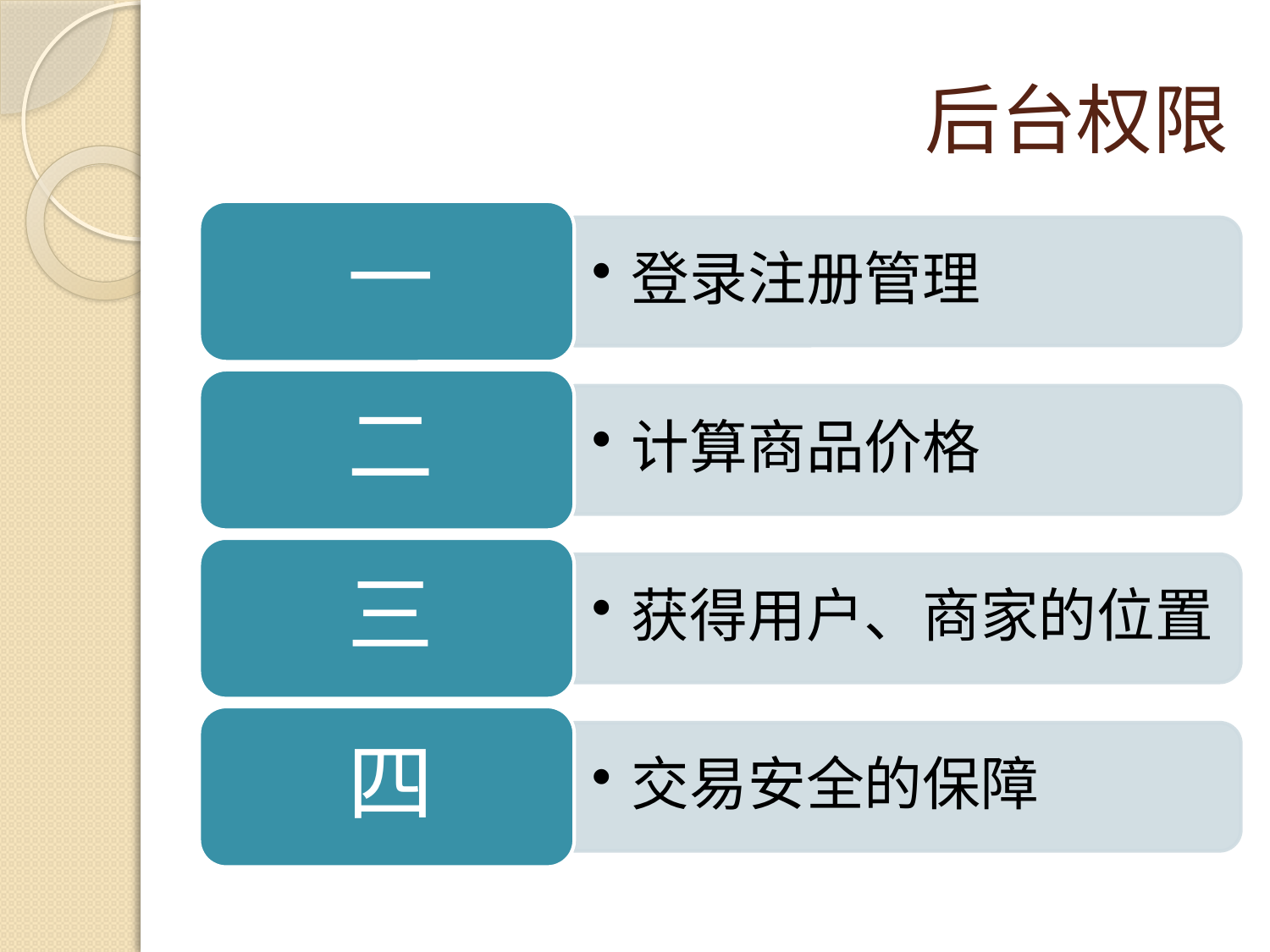

# 后台权限
登录注册管理
一
计算商品价格
二
获得用户、商家的位置
三
交易安全的保障
四